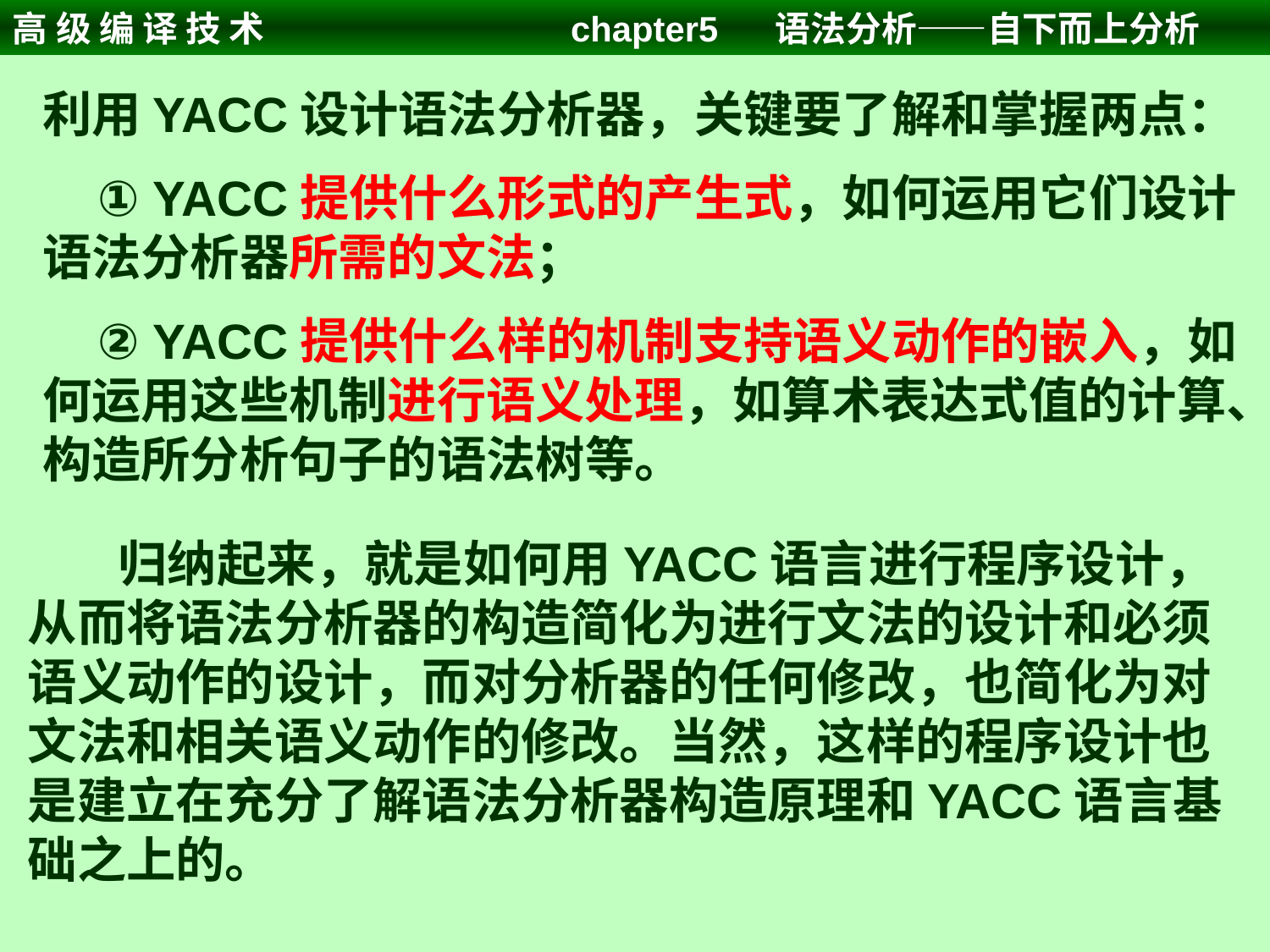

利用YACC设计语法分析器，关键要了解和掌握两点：
    ① YACC提供什么形式的产生式，如何运用它们设计语法分析器所需的文法；
    ② YACC提供什么样的机制支持语义动作的嵌入，如何运用这些机制进行语义处理，如算术表达式值的计算、构造所分析句子的语法树等。
       归纳起来，就是如何用YACC语言进行程序设计，
从而将语法分析器的构造简化为进行文法的设计和必须
语义动作的设计，而对分析器的任何修改，也简化为对
文法和相关语义动作的修改。当然，这样的程序设计也
是建立在充分了解语法分析器构造原理和YACC语言基
础之上的。